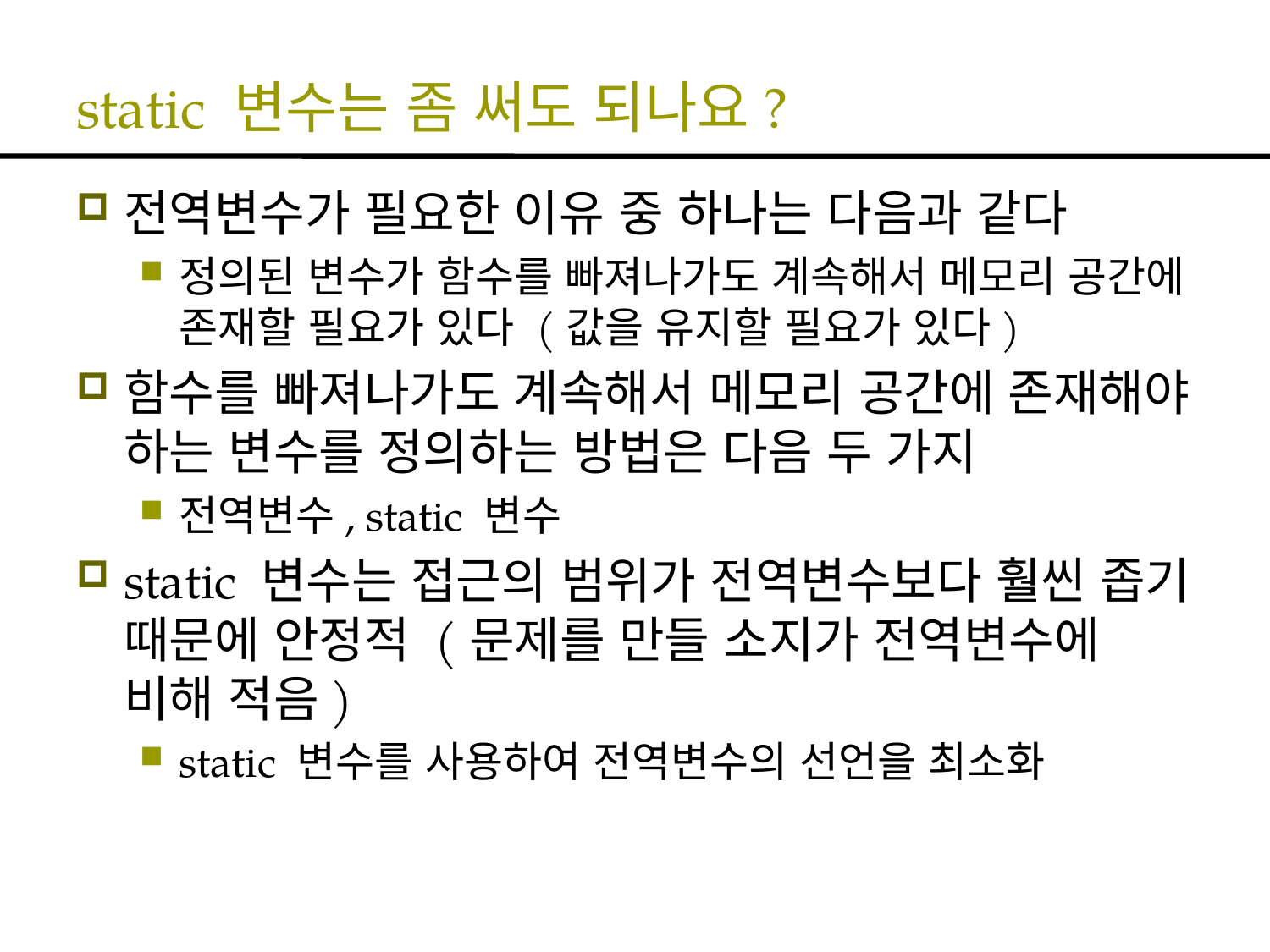

# static 변수는 좀 써도 되나요?
전역변수가 필요한 이유 중 하나는 다음과 같다
정의된 변수가 함수를 빠져나가도 계속해서 메모리 공간에 존재할 필요가 있다 (값을 유지할 필요가 있다)
함수를 빠져나가도 계속해서 메모리 공간에 존재해야 하는 변수를 정의하는 방법은 다음 두 가지
전역변수, static 변수
static 변수는 접근의 범위가 전역변수보다 훨씬 좁기 때문에 안정적 (문제를 만들 소지가 전역변수에 비해 적음)
static 변수를 사용하여 전역변수의 선언을 최소화